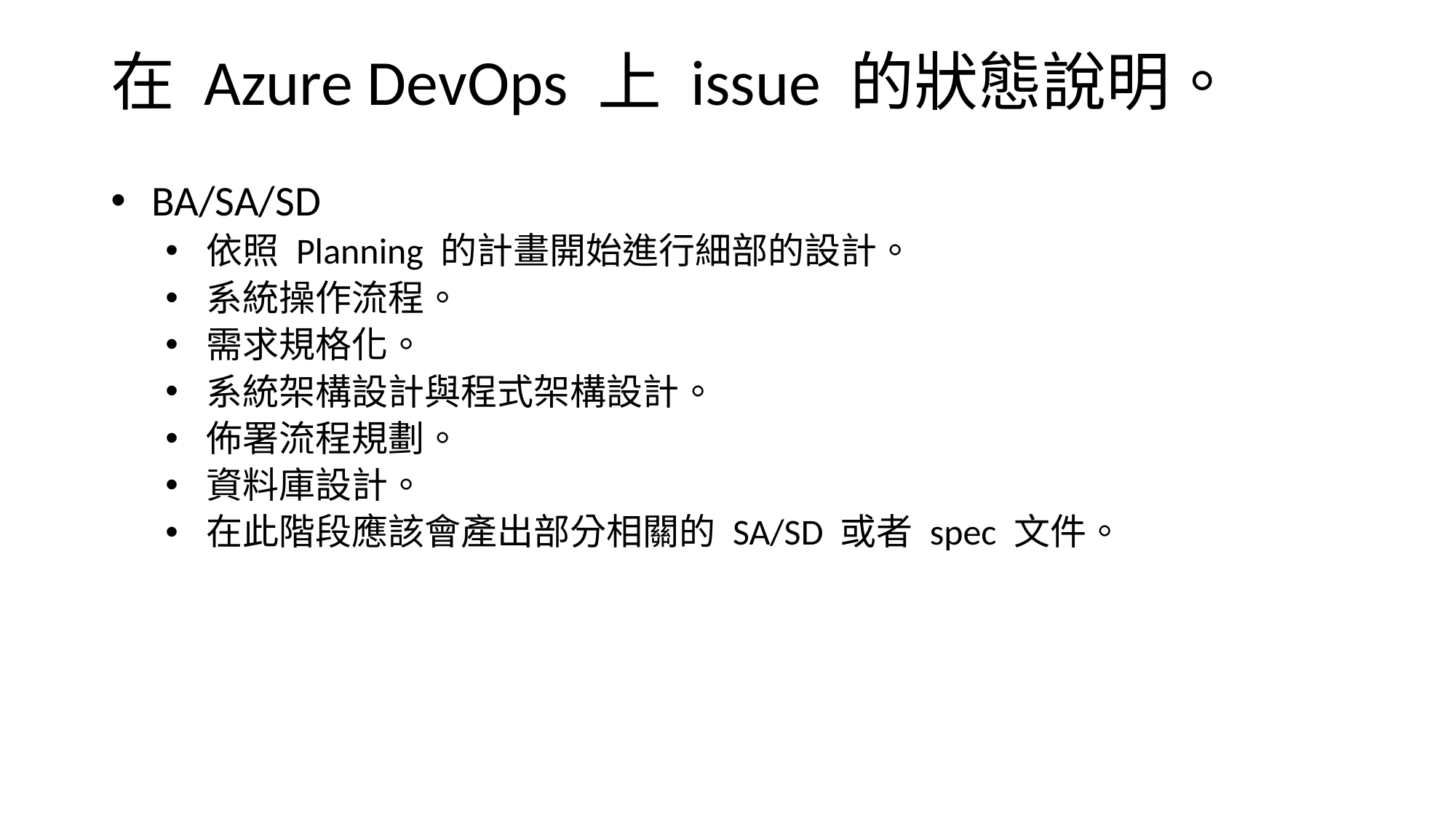

# 在 Azure DevOps 上 issue 的狀態說明。
BA/SA/SD
依照 Planning 的計畫開始進行細部的設計。
系統操作流程。
需求規格化。
系統架構設計與程式架構設計。
佈署流程規劃。
資料庫設計。
在此階段應該會產出部分相關的 SA/SD 或者 spec 文件。